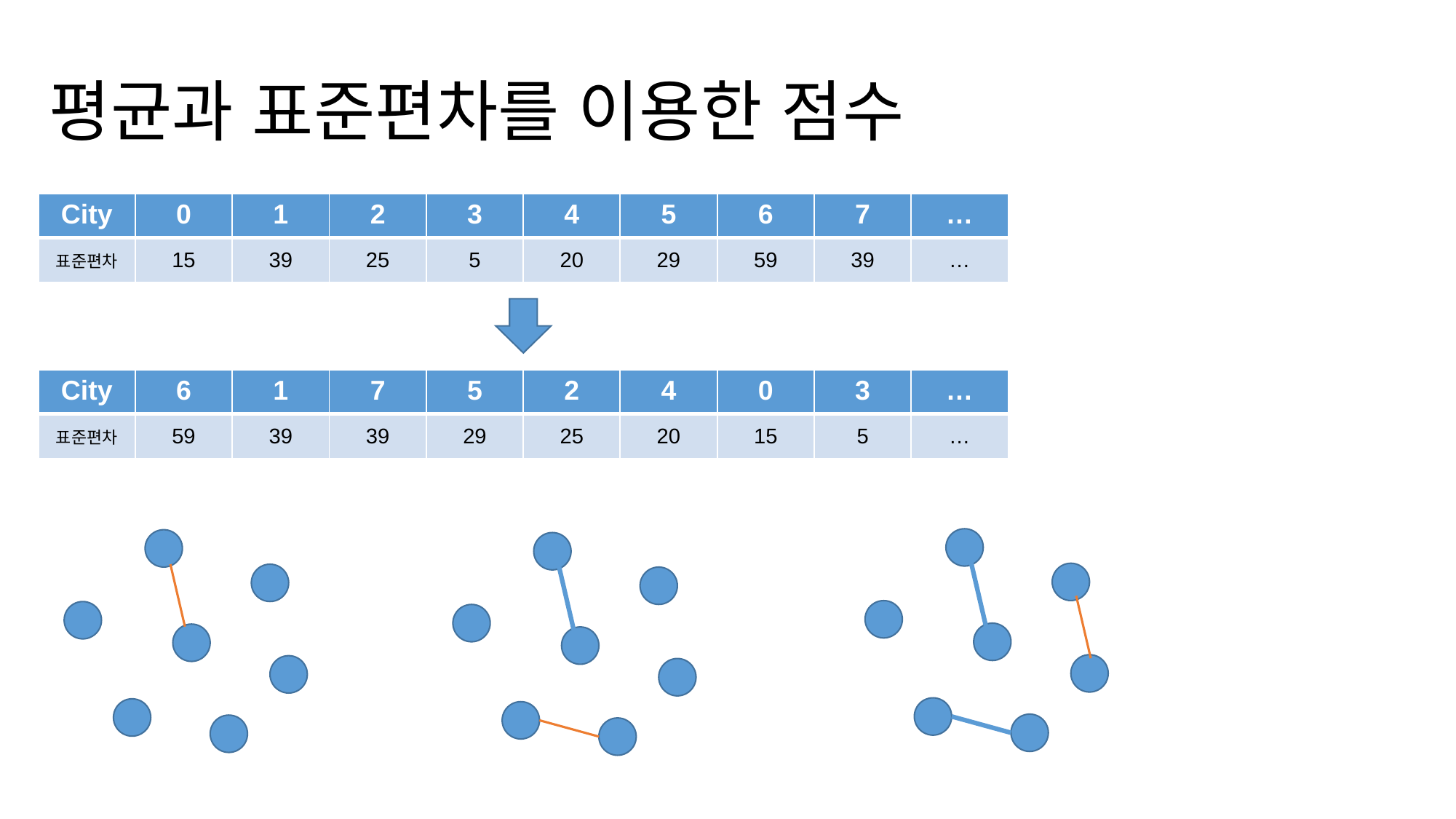

# 평균과 표준편차를 이용한 점수
| City | 0 | 1 | 2 | 3 | 4 | 5 | 6 | 7 | … |
| --- | --- | --- | --- | --- | --- | --- | --- | --- | --- |
| 표준편차 | 15 | 39 | 25 | 5 | 20 | 29 | 59 | 39 | … |

| City | 6 | 1 | 7 | 5 | 2 | 4 | 0 | 3 | … |
| --- | --- | --- | --- | --- | --- | --- | --- | --- | --- |
| 표준편차 | 59 | 39 | 39 | 29 | 25 | 20 | 15 | 5 | … |